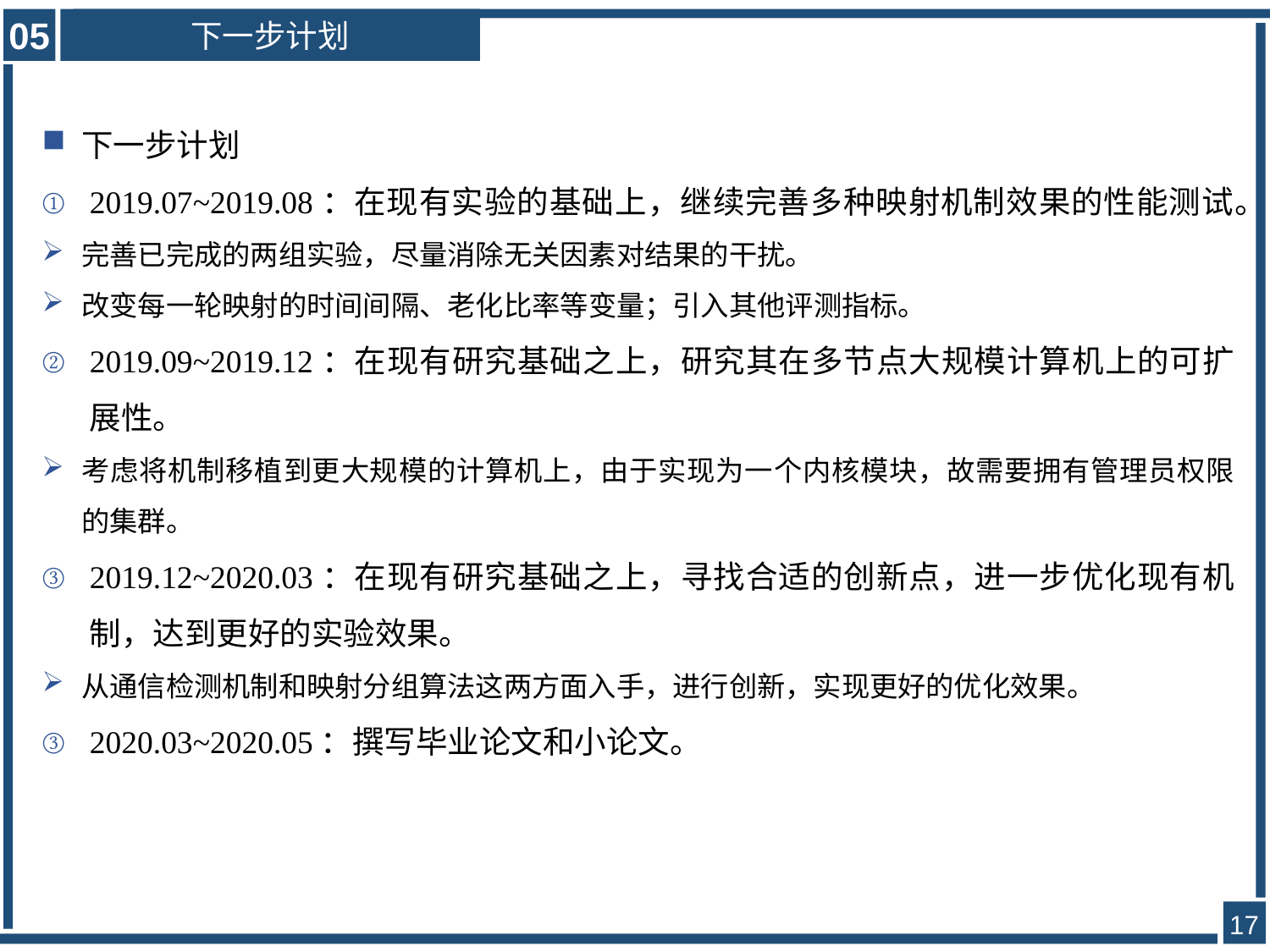

05
下一步计划

下一步计划
2019.07~2019.08：在现有实验的基础上，继续完善多种映射机制效果的性能测试。
完善已完成的两组实验，尽量消除无关因素对结果的干扰。
改变每一轮映射的时间间隔、老化比率等变量；引入其他评测指标。
2019.09~2019.12：在现有研究基础之上，研究其在多节点大规模计算机上的可扩展性。
考虑将机制移植到更大规模的计算机上，由于实现为一个内核模块，故需要拥有管理员权限的集群。
2019.12~2020.03：在现有研究基础之上，寻找合适的创新点，进一步优化现有机制，达到更好的实验效果。
从通信检测机制和映射分组算法这两方面入手，进行创新，实现更好的优化效果。
2020.03~2020.05：撰写毕业论文和小论文。

17